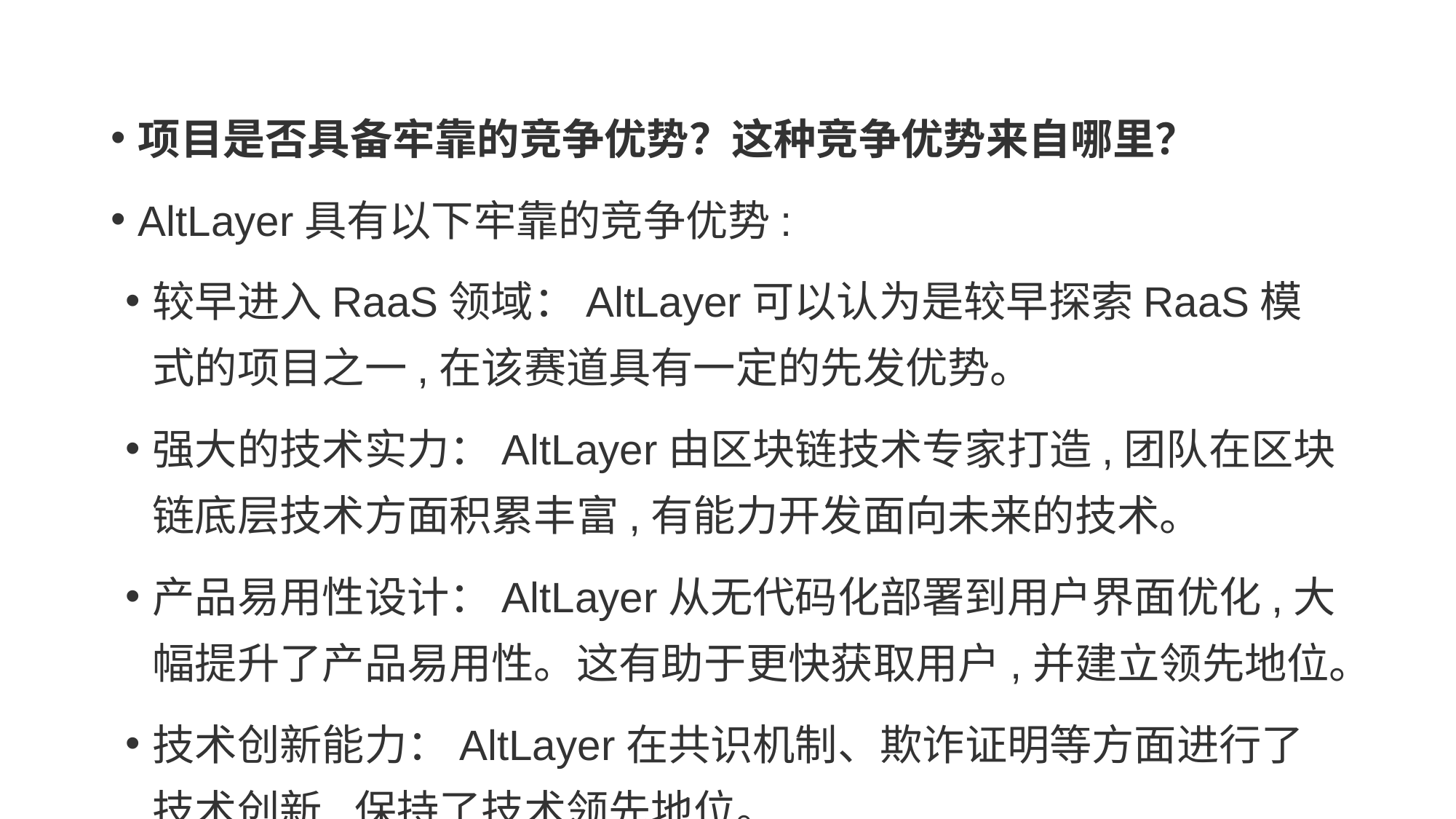

项目是否具备牢靠的竞争优势？这种竞争优势来自哪里？
AltLayer具有以下牢靠的竞争优势:
较早进入RaaS领域：AltLayer可以认为是较早探索RaaS模式的项目之一,在该赛道具有一定的先发优势。
强大的技术实力：AltLayer由区块链技术专家打造,团队在区块链底层技术方面积累丰富,有能力开发面向未来的技术。
产品易用性设计：AltLayer从无代码化部署到用户界面优化,大幅提升了产品易用性。这有助于更快获取用户,并建立领先地位。
技术创新能力：AltLayer在共识机制、欺诈证明等方面进行了技术创新,保持了技术领先地位。